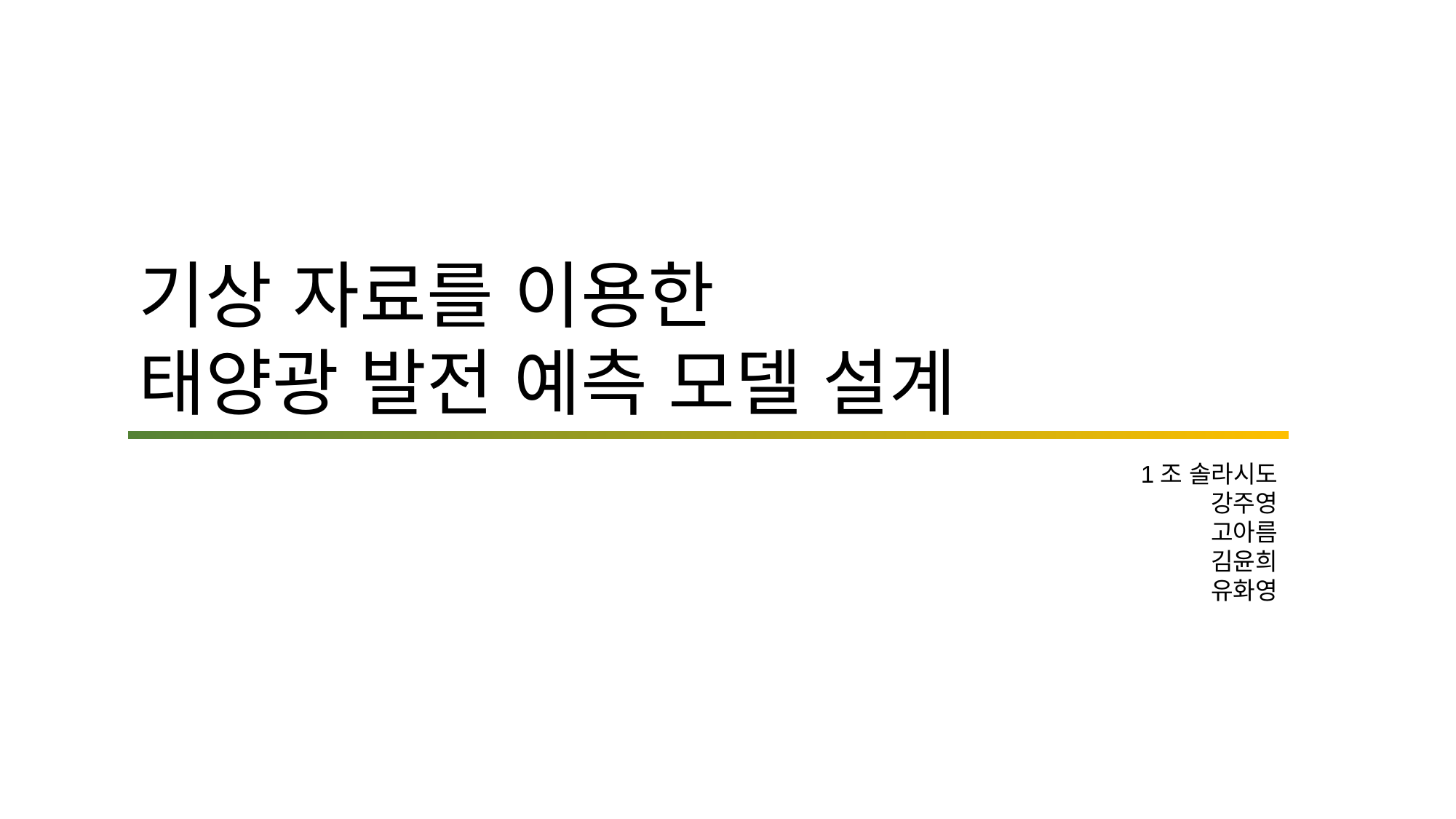

기상 자료를 이용한
태양광 발전 예측 모델 설계
1조 솔라시도
강주영
고아름
김윤희
유화영